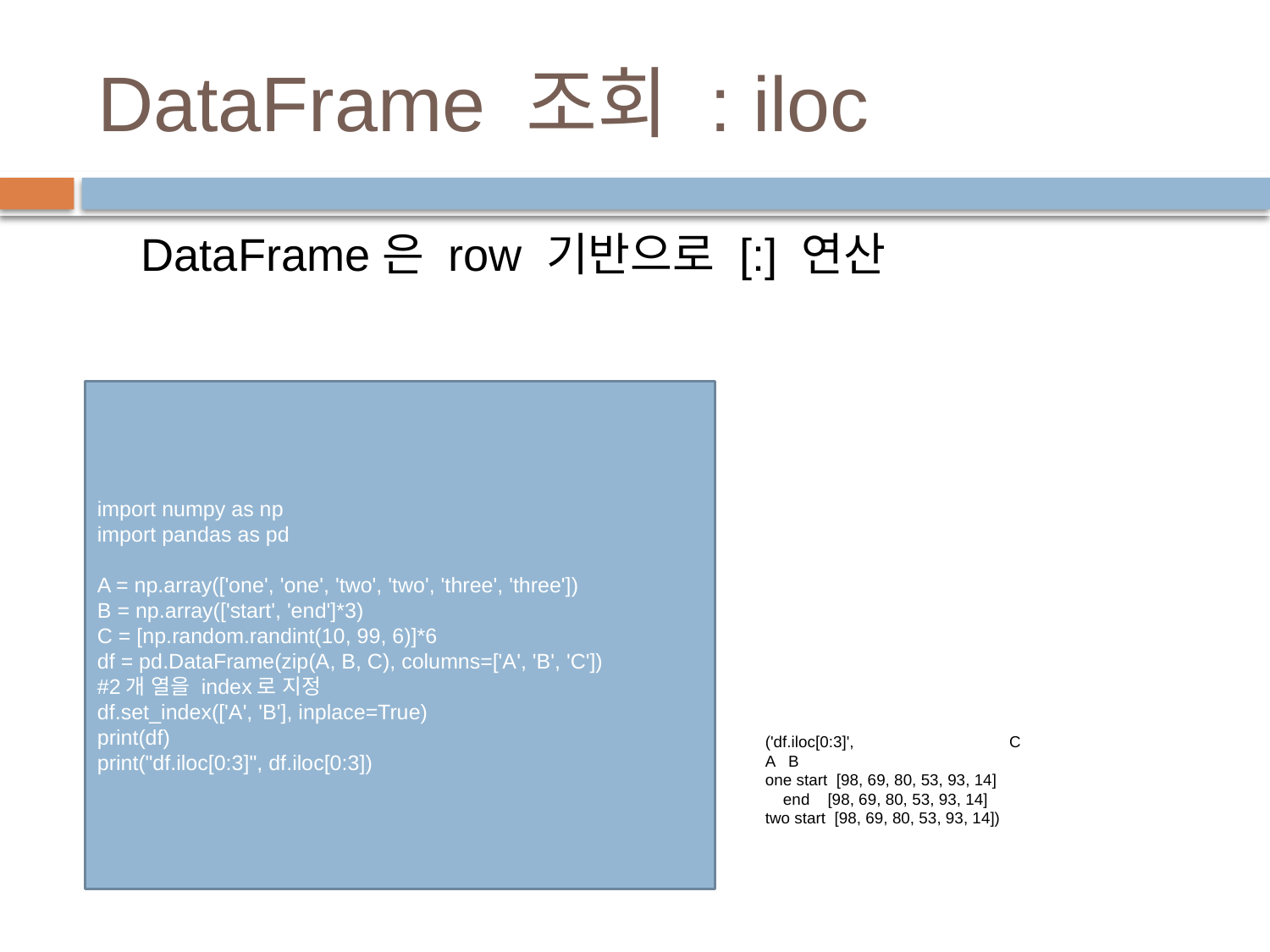

# DataFrame 조회 : iloc
DataFrame은 row 기반으로 [:] 연산
import numpy as np
import pandas as pd

A = np.array(['one', 'one', 'two', 'two', 'three', 'three'])
B = np.array(['start', 'end']*3)
C = [np.random.randint(10, 99, 6)]*6
df = pd.DataFrame(zip(A, B, C), columns=['A', 'B', 'C'])
#2개 열을 index로 지정
df.set_index(['A', 'B'], inplace=True)
print(df)
print("df.iloc[0:3]", df.iloc[0:3])
('df.iloc[0:3]',                                   C
A   B
one start  [98, 69, 80, 53, 93, 14]
    end    [98, 69, 80, 53, 93, 14]
two start  [98, 69, 80, 53, 93, 14])